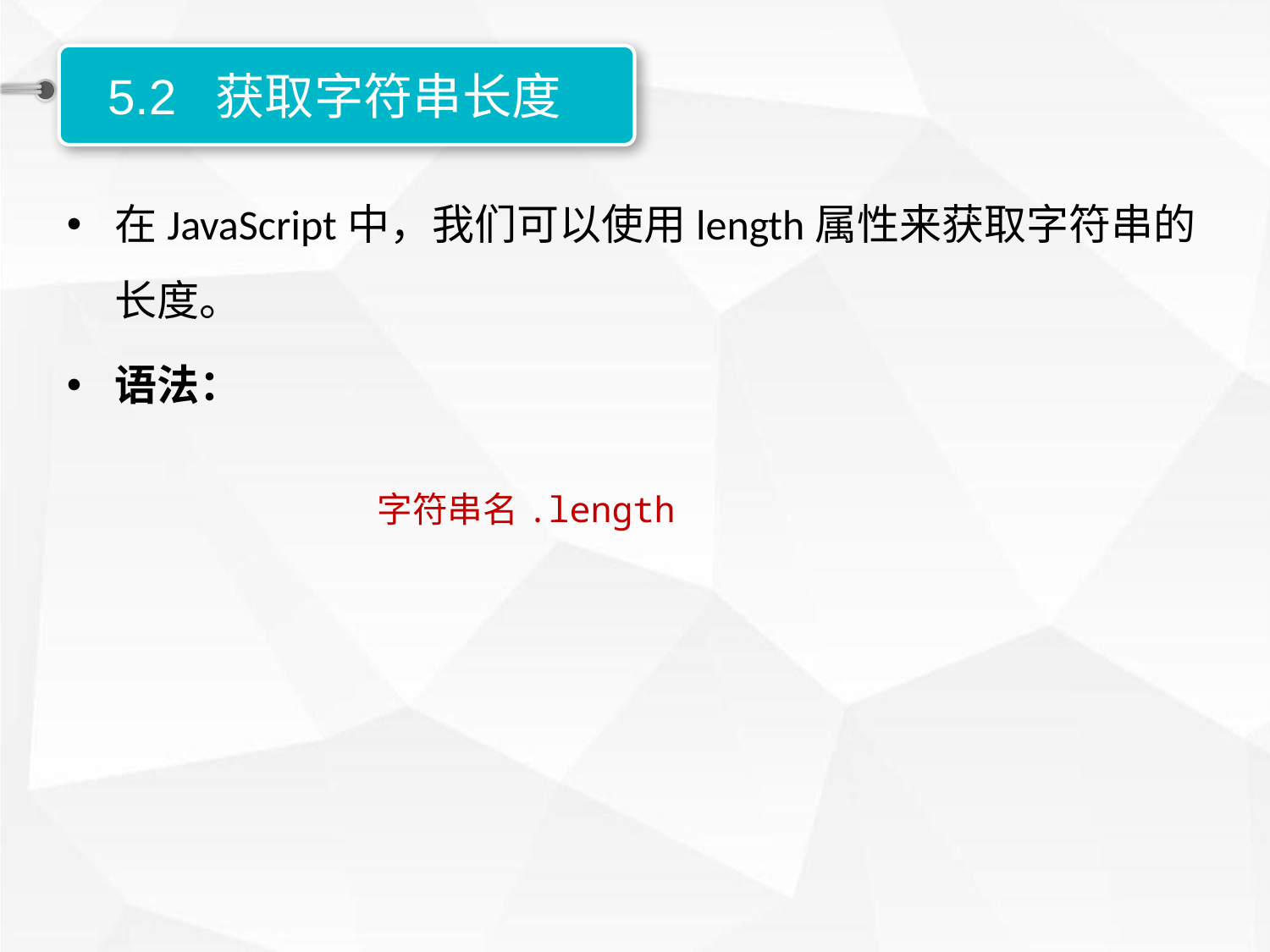

5.2  获取字符串长度

在JavaScript中，我们可以使用length属性来获取字符串的长度。
语法：
字符串名.length